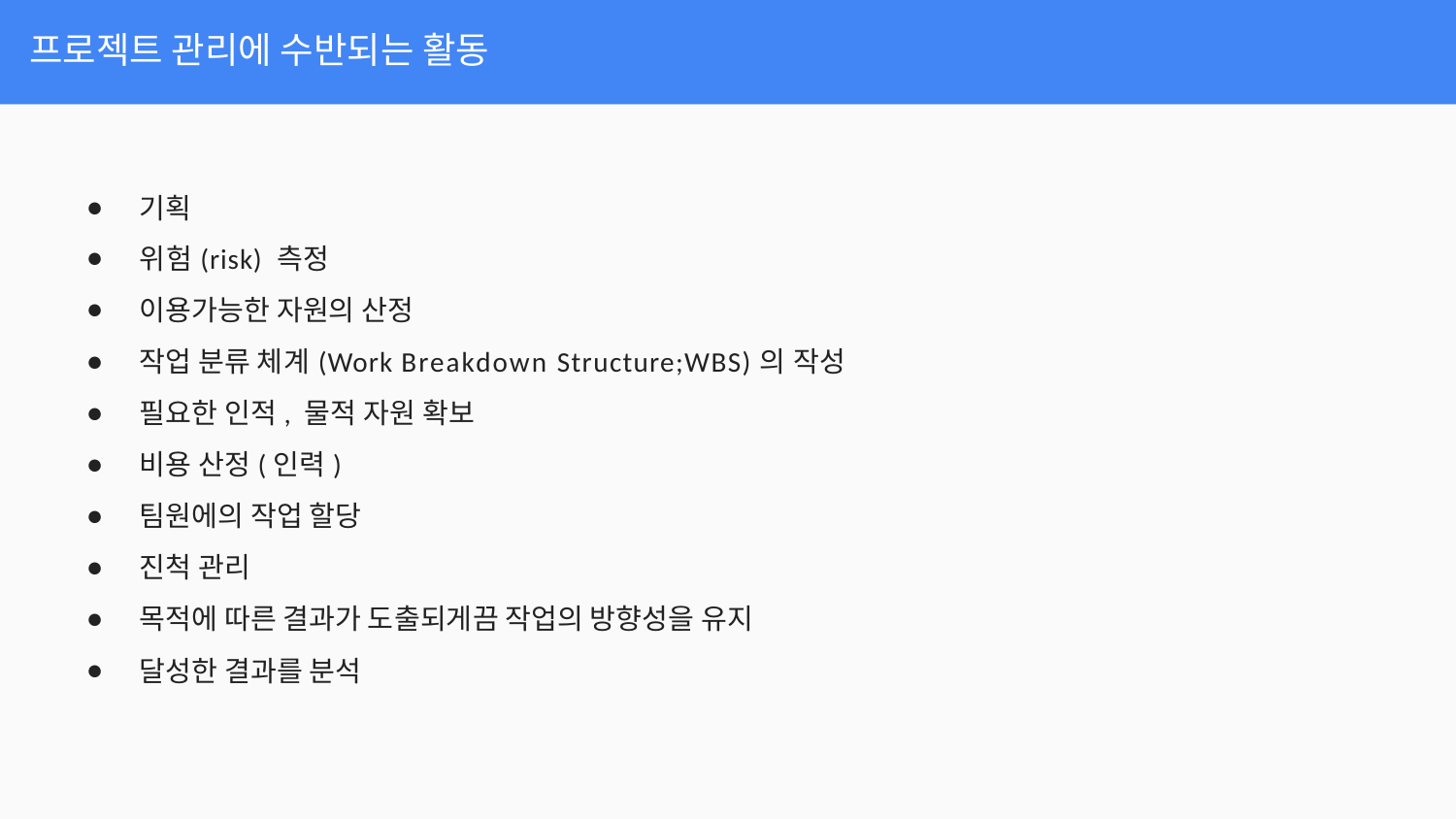

# 프로젝트 관리에 수반되는 활동
기획
위험(risk) 측정
이용가능한 자원의 산정
작업 분류 체계(Work Breakdown Structure;WBS)의 작성
필요한 인적, 물적 자원 확보
비용 산정(인력)
팀원에의 작업 할당
진척 관리
목적에 따른 결과가 도출되게끔 작업의 방향성을 유지
달성한 결과를 분석